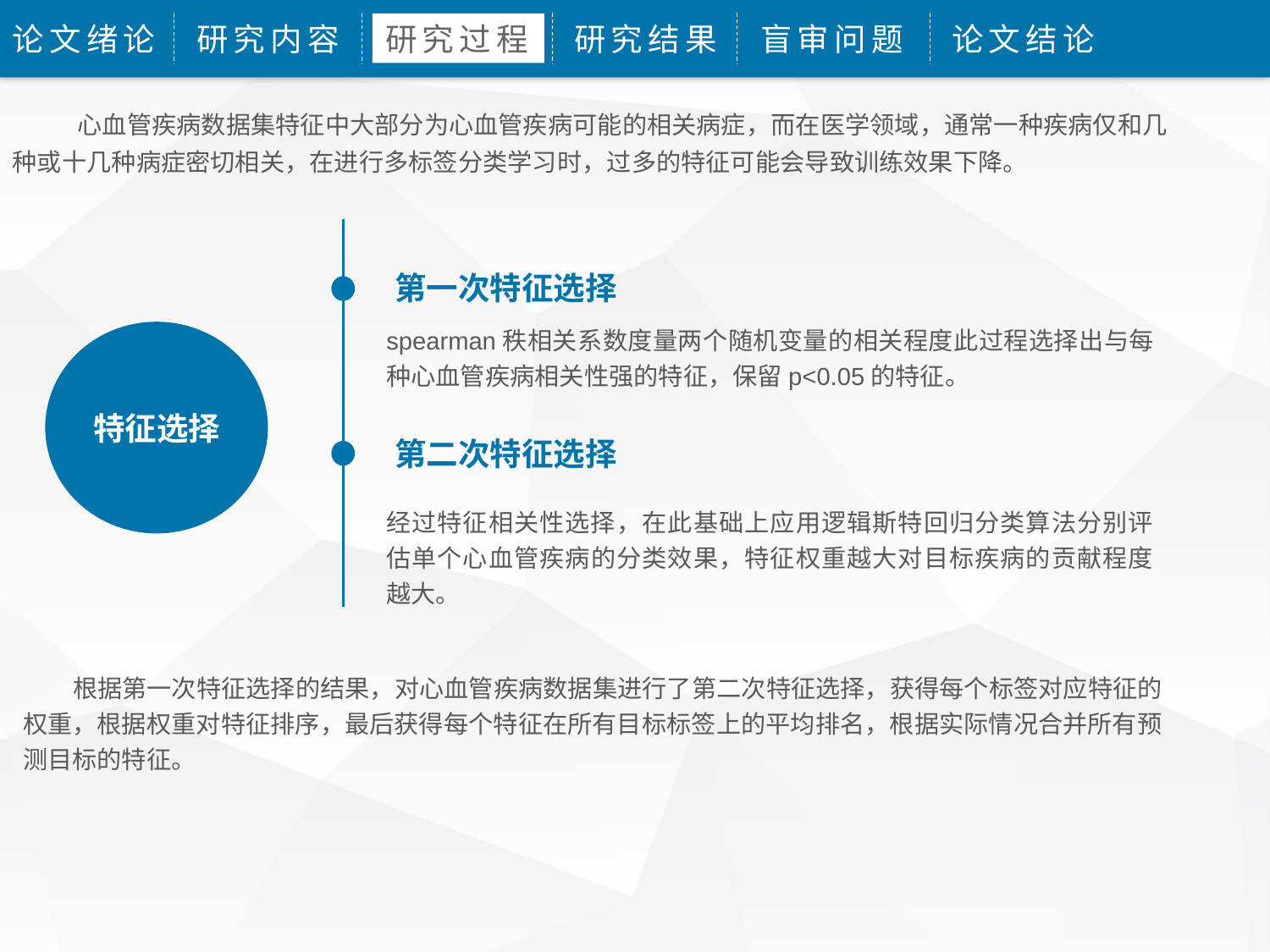

论文绪论
研究内容
研究过程
研究结果
论文结论

盲审问题
        心血管疾病数据集特征中大部分为心血管疾病可能的相关病症，而在医学领域，通常一种疾病仅和几种或十几种病症密切相关，在进行多标签分类学习时，过多的特征可能会导致训练效果下降。

第一次特征选择
spearman秩相关系数度量两个随机变量的相关程度此过程选择出与每种心血管疾病相关性强的特征，保留p<0.05的特征。

特征选择
第二次特征选择
经过特征相关性选择，在此基础上应用逻辑斯特回归分类算法分别评估单个心血管疾病的分类效果，特征权重越大对目标疾病的贡献程度越大。
        根据第一次特征选择的结果，对心血管疾病数据集进行了第二次特征选择，获得每个标签对应特征的权重，根据权重对特征排序，最后获得每个特征在所有目标标签上的平均排名，根据实际情况合并所有预测目标的特征。